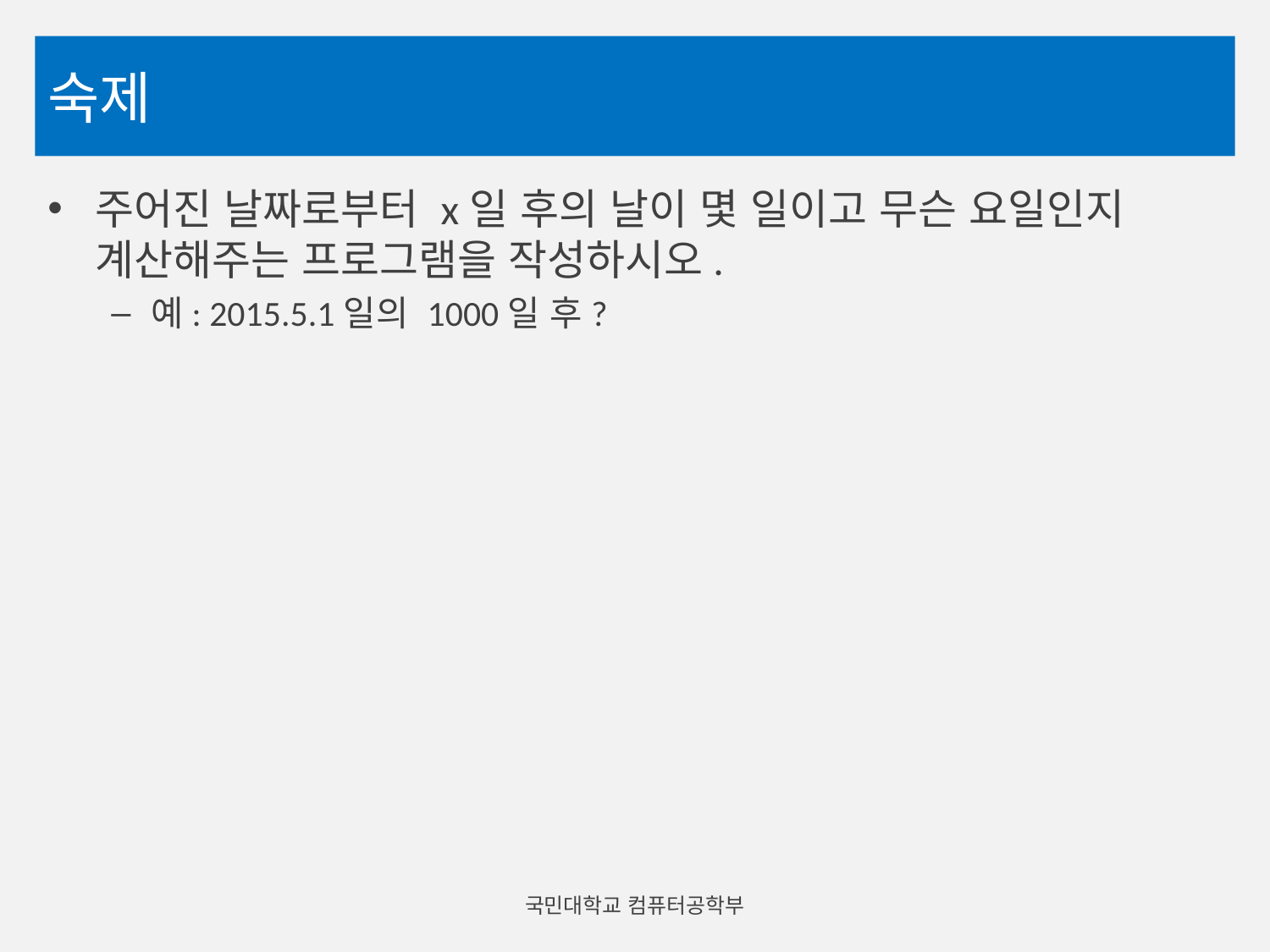

# 숙제
주어진 날짜로부터 x일 후의 날이 몇 일이고 무슨 요일인지 계산해주는 프로그램을 작성하시오.
예: 2015.5.1일의 1000일 후?
국민대학교 컴퓨터공학부